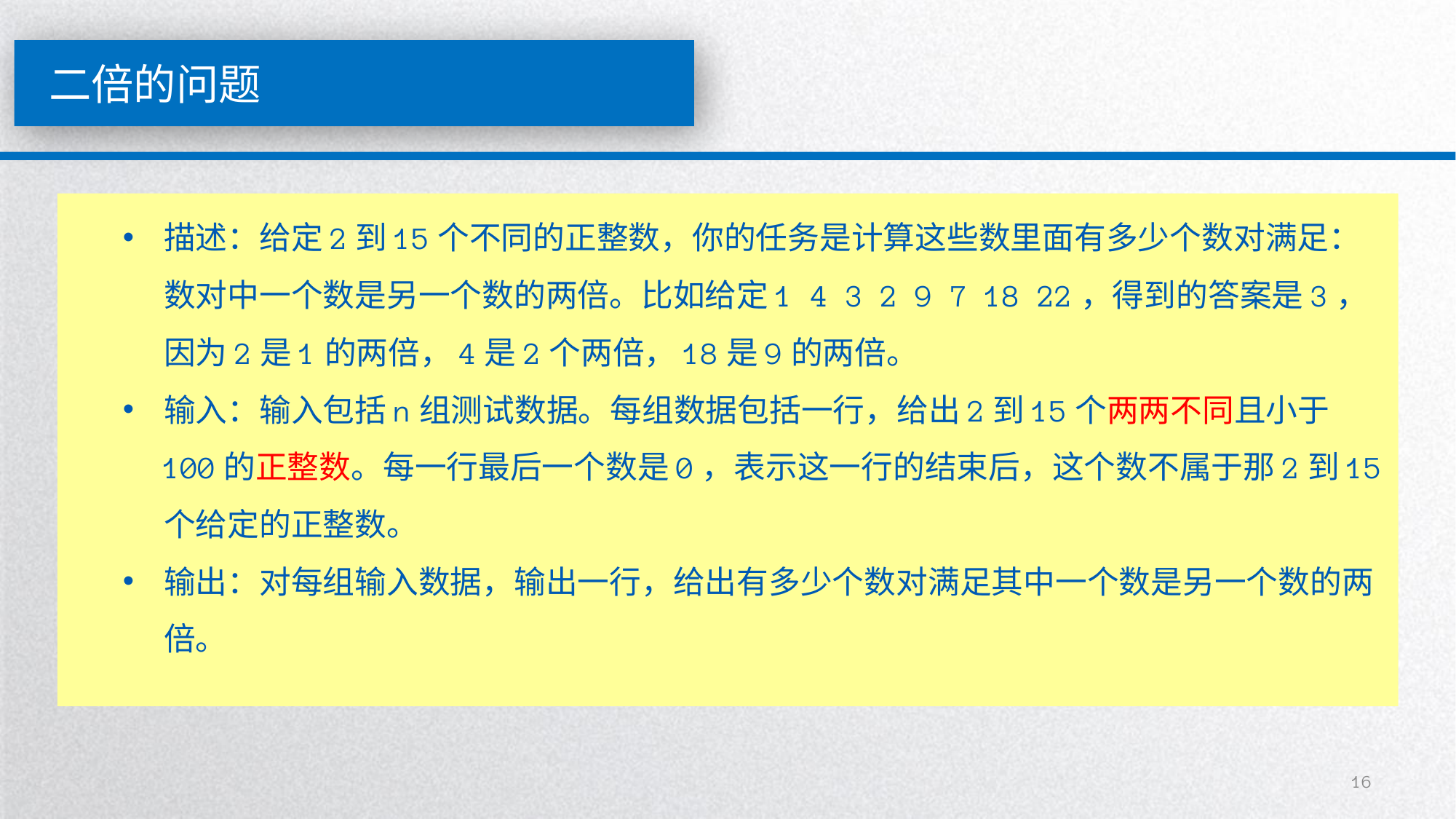

二倍的问题
描述：给定2到15个不同的正整数，你的任务是计算这些数里面有多少个数对满足：数对中一个数是另一个数的两倍。比如给定1 4 3 2 9 7 18 22，得到的答案是3，因为2是1的两倍，4是2个两倍，18是9的两倍。
输入：输入包括n组测试数据。每组数据包括一行，给出2到15个两两不同且小于100的正整数。每一行最后一个数是0，表示这一行的结束后，这个数不属于那2到15个给定的正整数。
输出：对每组输入数据，输出一行，给出有多少个数对满足其中一个数是另一个数的两倍。

16